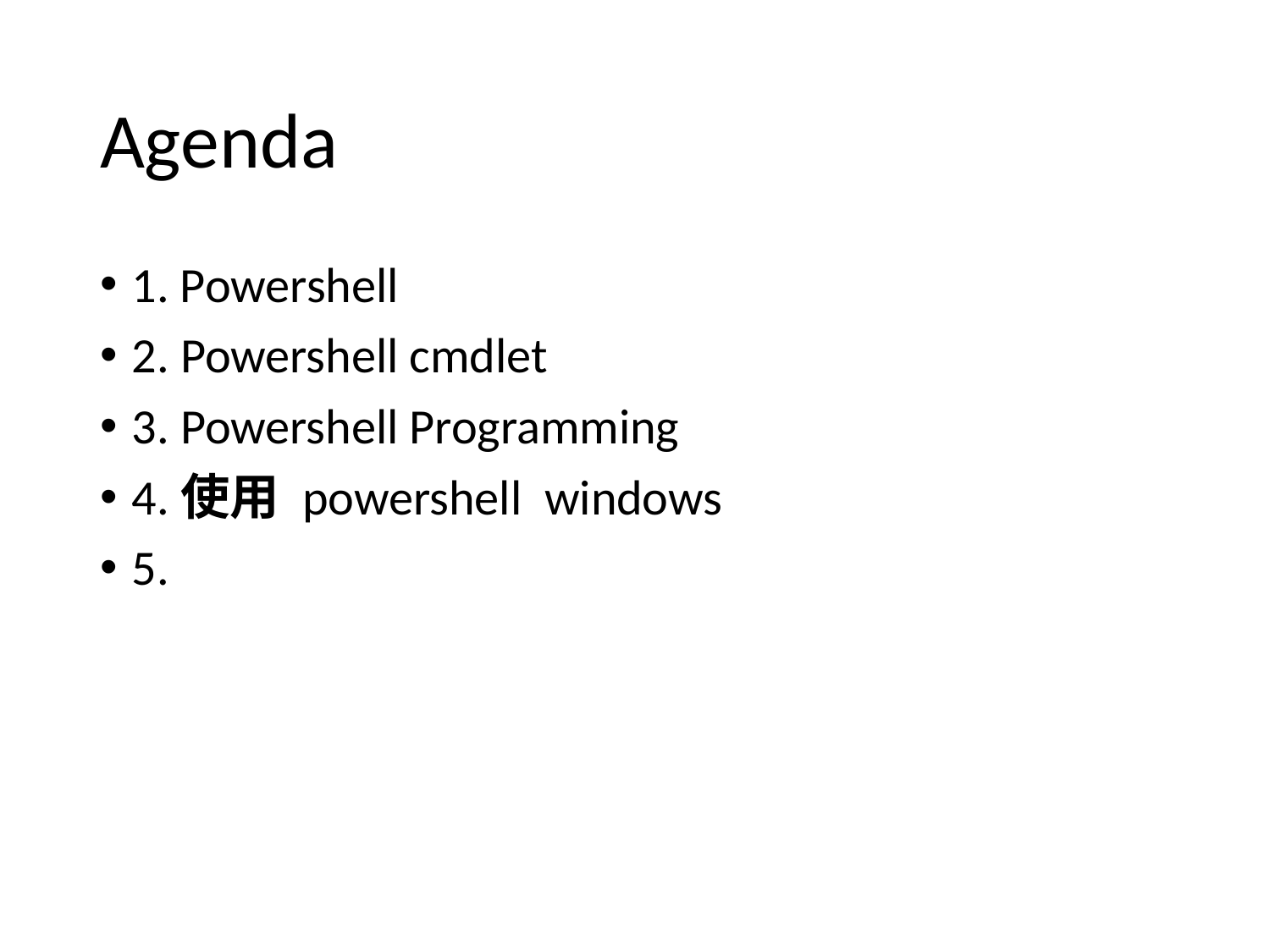

# Agenda
1. Powershell
2. Powershell cmdlet
3. Powershell Programming
4.使用 powershell  windows
5.